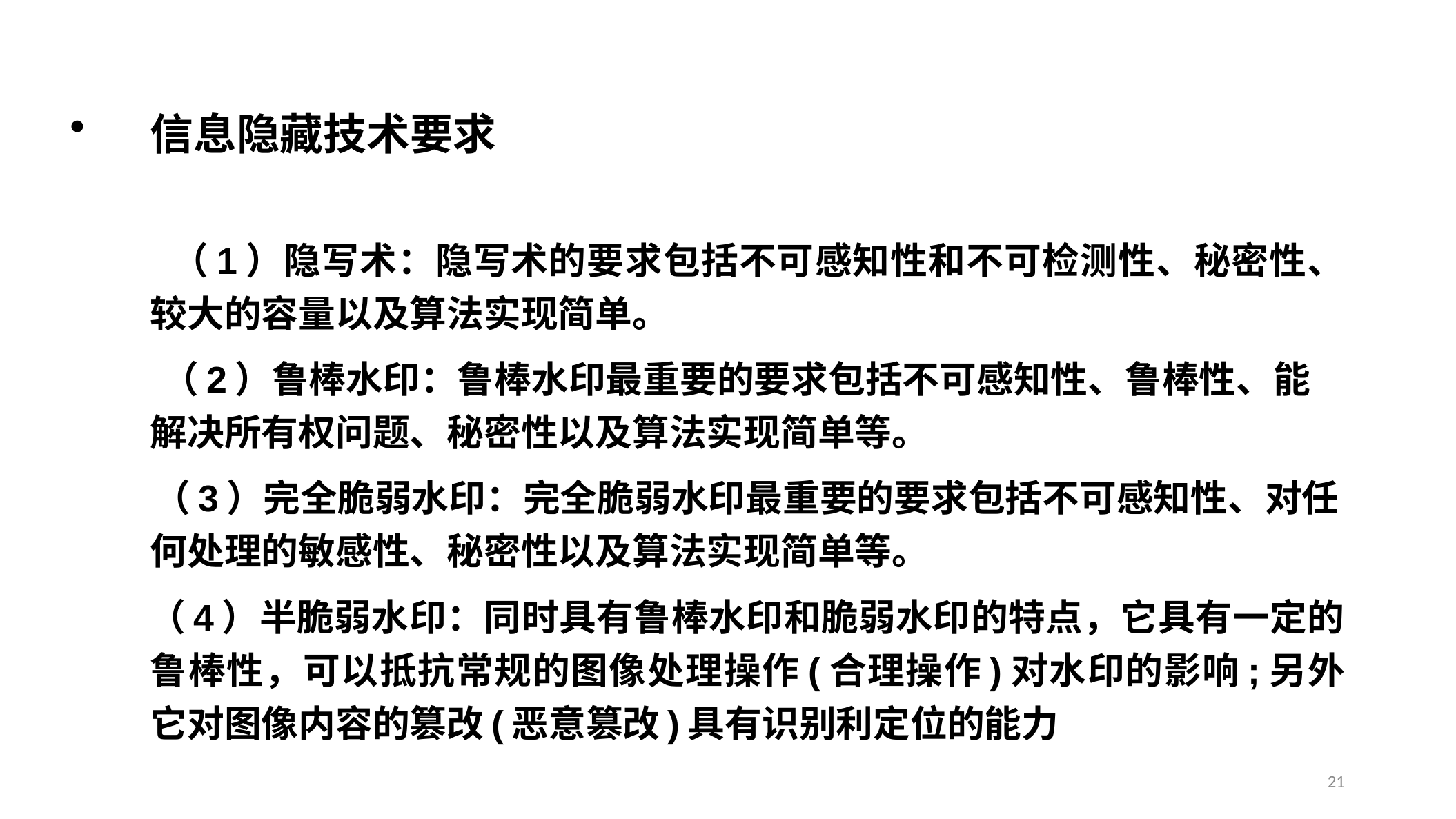

信息隐藏技术要求

          （1）隐写术：隐写术的要求包括不可感知性和不可检测性、秘密性、较大的容量以及算法实现简单。
          （2）鲁棒水印：鲁棒水印最重要的要求包括不可感知性、鲁棒性、能解决所有权问题、秘密性以及算法实现简单等。
         （3）完全脆弱水印：完全脆弱水印最重要的要求包括不可感知性、对任何处理的敏感性、秘密性以及算法实现简单等。
        （4）半脆弱水印：同时具有鲁棒水印和脆弱水印的特点，它具有一定的鲁棒性，可以抵抗常规的图像处理操作(合理操作)对水印的影响;另外它对图像内容的篡改(恶意篡改)具有识别利定位的能力
21